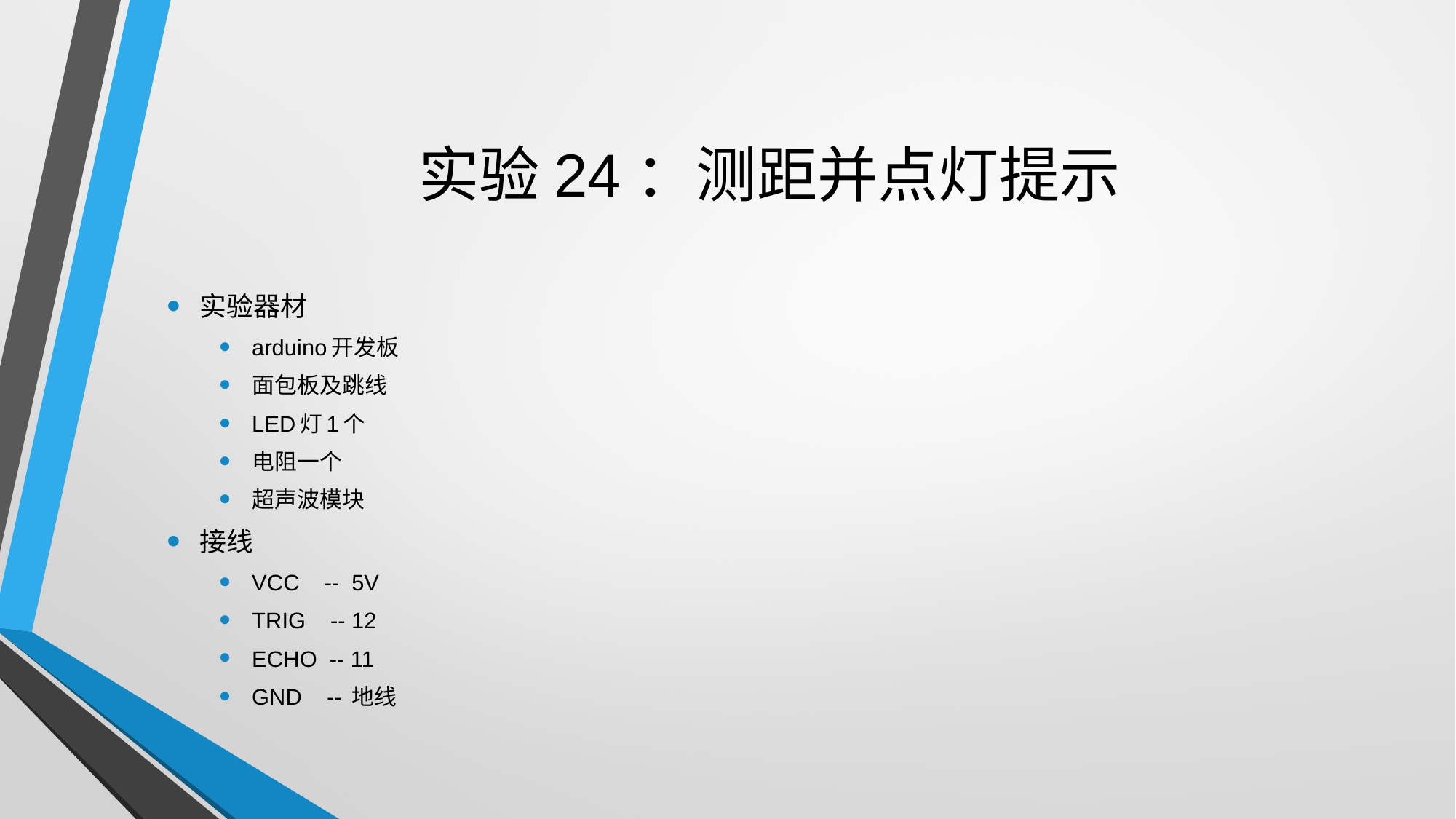

# 实验24：测距并点灯提示
实验器材
arduino开发板
面包板及跳线
LED灯1个
电阻一个
超声波模块
接线
VCC    --  5V
TRIG    -- 12
ECHO  -- 11
GND    -- 地线